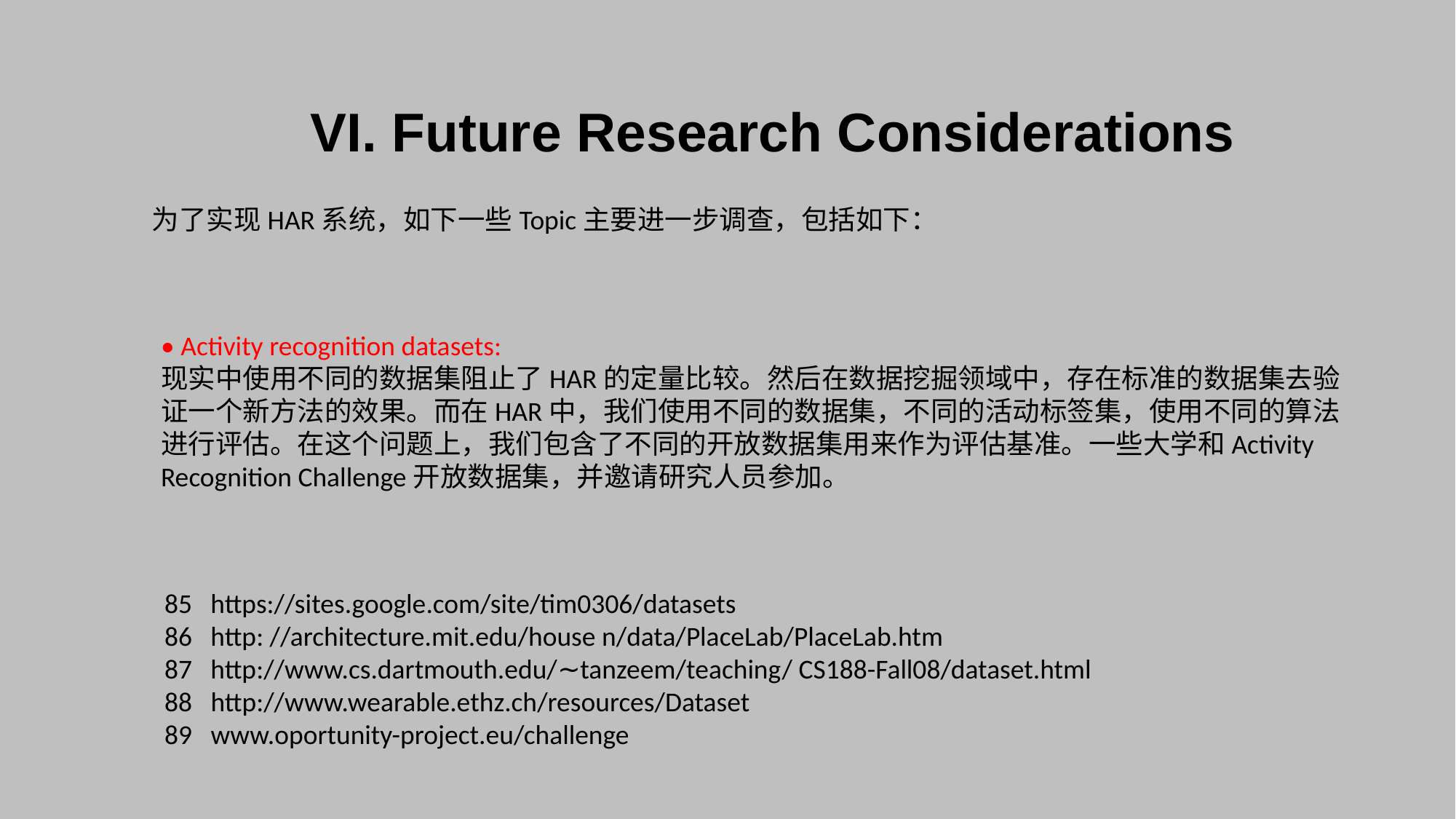

VI. Future Research Considerations
为了实现HAR系统，如下一些Topic主要进一步调查，包括如下：
• Activity recognition datasets:
现实中使用不同的数据集阻止了HAR的定量比较。然后在数据挖掘领域中，存在标准的数据集去验证一个新方法的效果。而在HAR中，我们使用不同的数据集，不同的活动标签集，使用不同的算法进行评估。在这个问题上，我们包含了不同的开放数据集用来作为评估基准。一些大学和Activity Recognition Challenge开放数据集，并邀请研究人员参加。
85   https://sites.google.com/site/tim0306/datasets
86   http: //architecture.mit.edu/house n/data/PlaceLab/PlaceLab.htm
87   http://www.cs.dartmouth.edu/∼tanzeem/teaching/ CS188-Fall08/dataset.html
   http://www.wearable.ethz.ch/resources/Dataset
   www.oportunity-project.eu/challenge